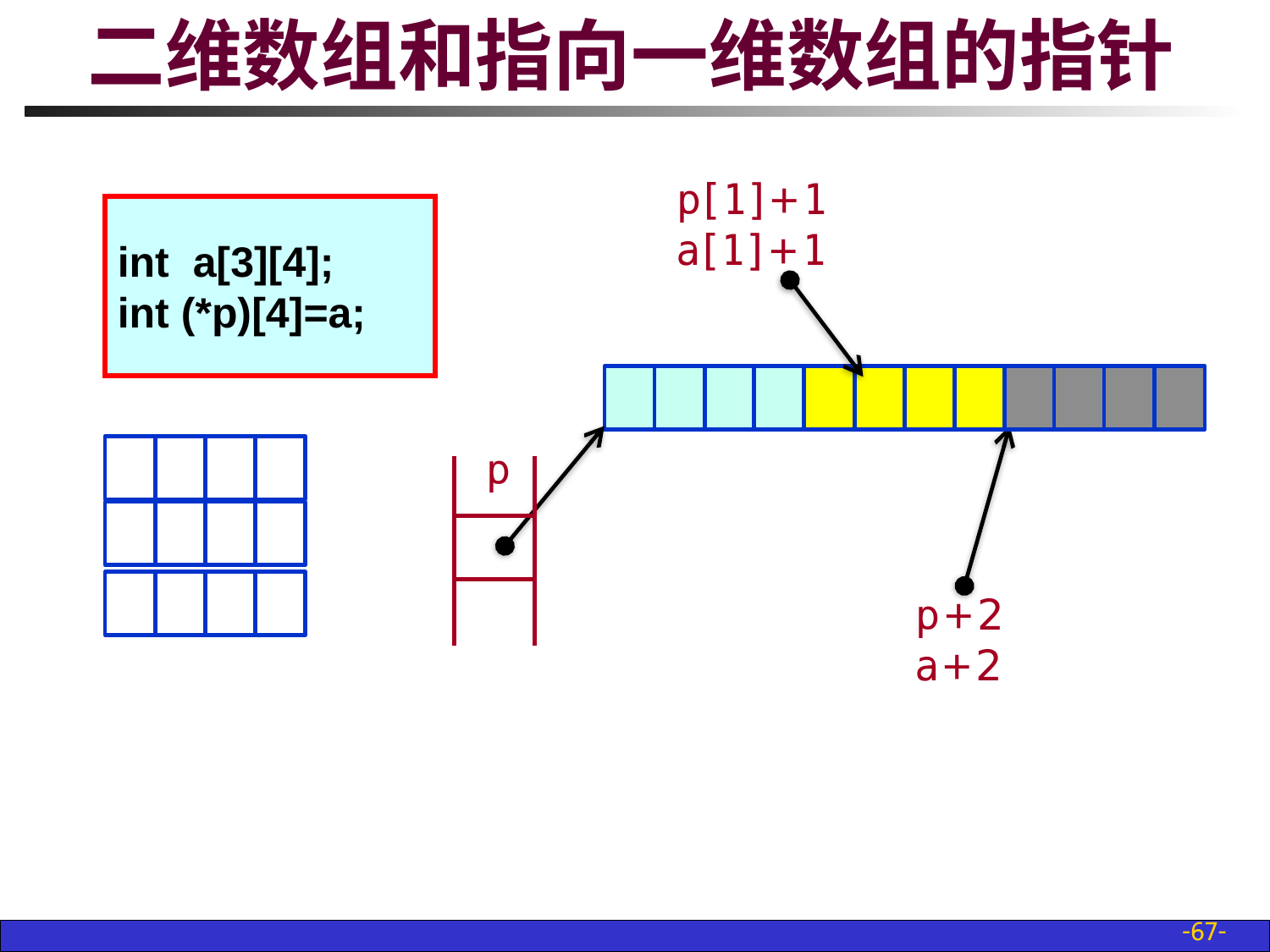

# 二维数组和指向一维数组的指针
p[1]+1
a[1]+1
int  a[3][4];
int (*p)[4]=a;

p

p+2
a+2

-67-